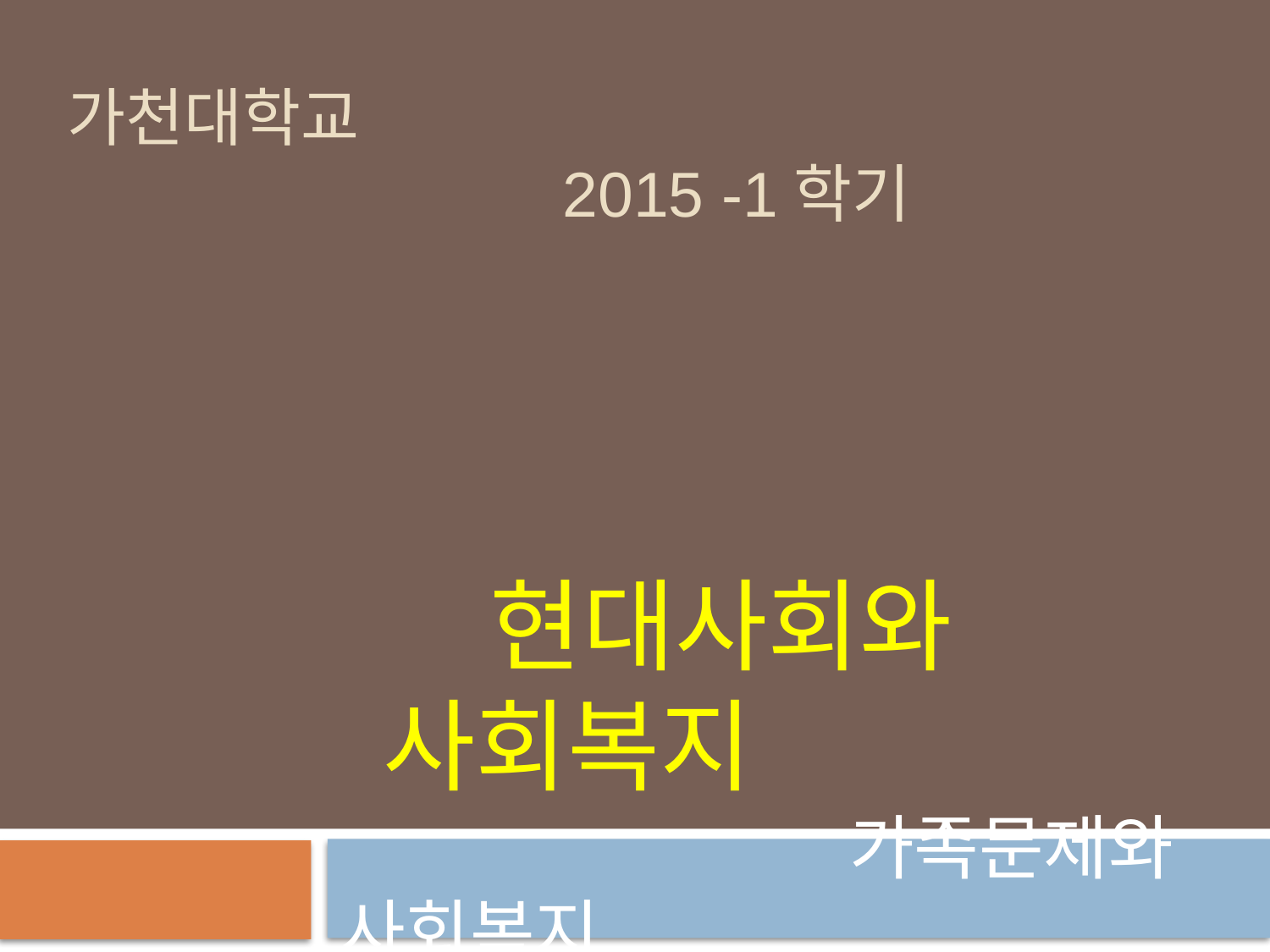

# 가천대학교 2015 -1학기
   현대사회와 사회복지
                         가족문제와 사회복지